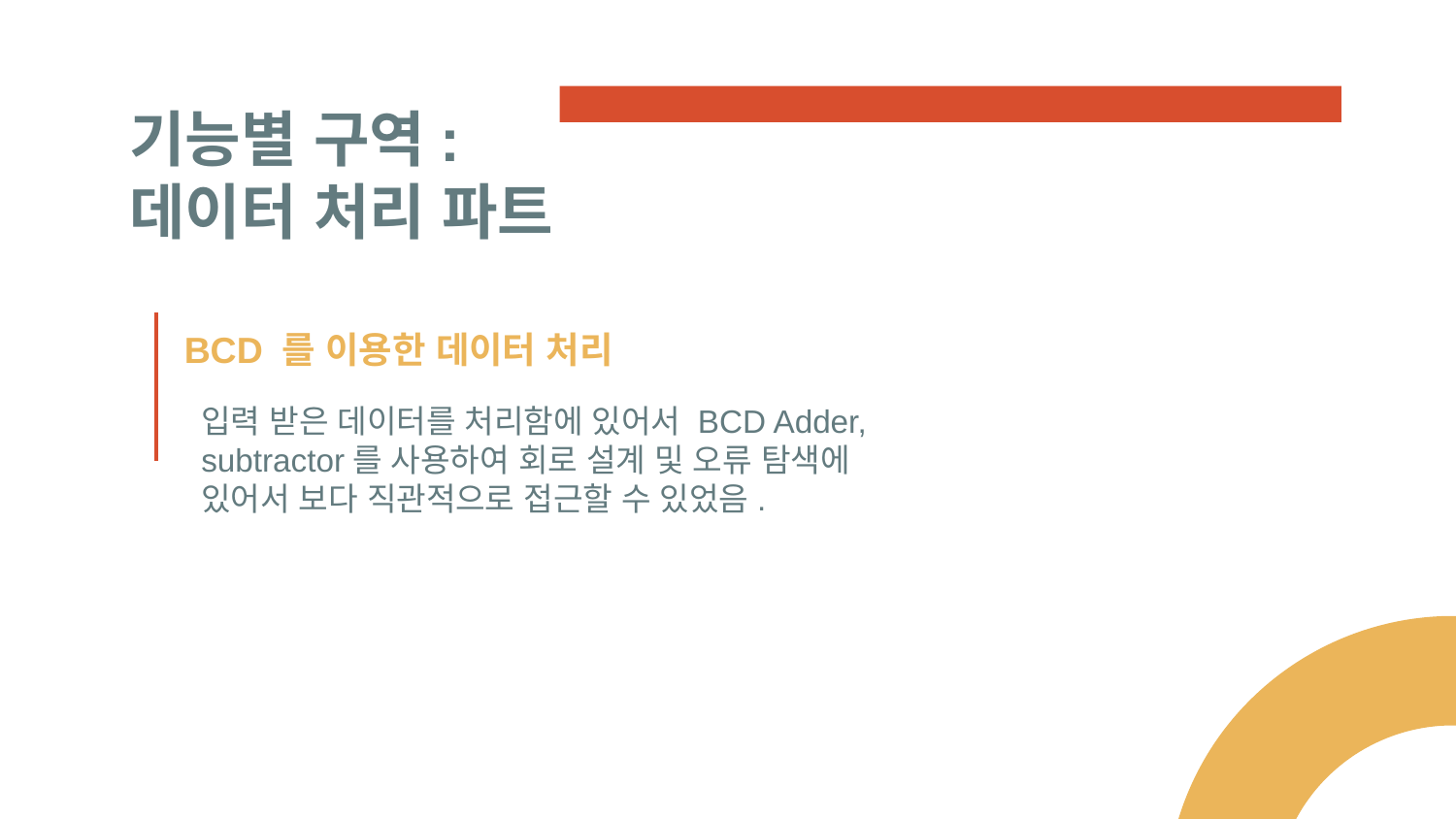

# 기능별 구역: 데이터 처리 파트

BCD 를 이용한 데이터 처리
입력 받은 데이터를 처리함에 있어서 BCD Adder, subtractor를 사용하여 회로 설계 및 오류 탐색에 있어서 보다 직관적으로 접근할 수 있었음.